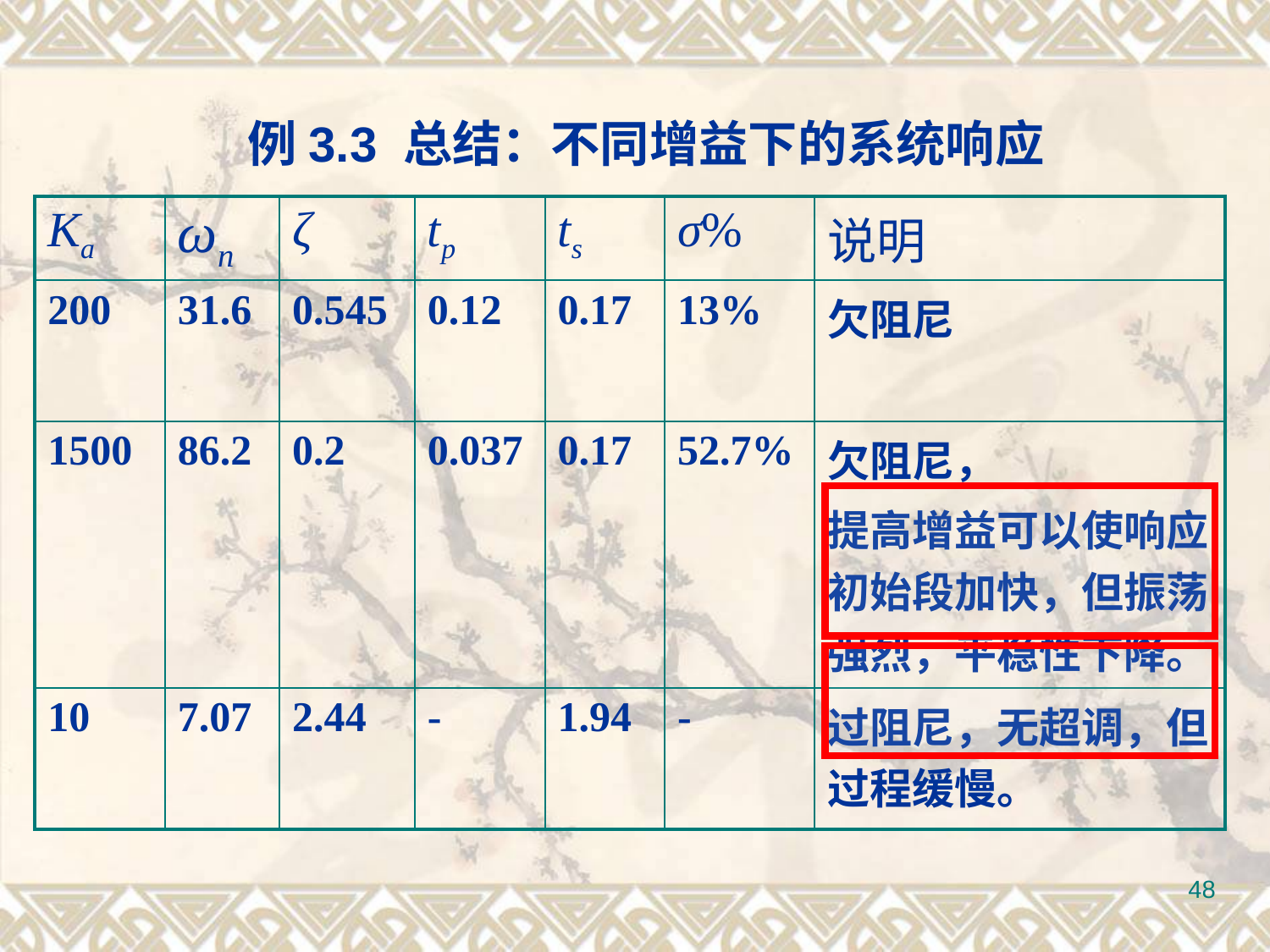

例3.3 总结：不同增益下的系统响应
| Ka | ωn | ζ | tp | ts | σ% | 说明 |
| --- | --- | --- | --- | --- | --- | --- |
| 200 | 31.6 | 0.545 | 0.12 | 0.17 | 13% | 欠阻尼 |
| 1500 | 86.2 | 0.2 | 0.037 | 0.17 | 52.7% | 欠阻尼， 提高增益可以使响应初始段加快，但振荡强烈，平稳性下降。 |
| 10 | 7.07 | 2.44 | - | 1.94 | - | 过阻尼，无超调，但过程缓慢。 |

48
48